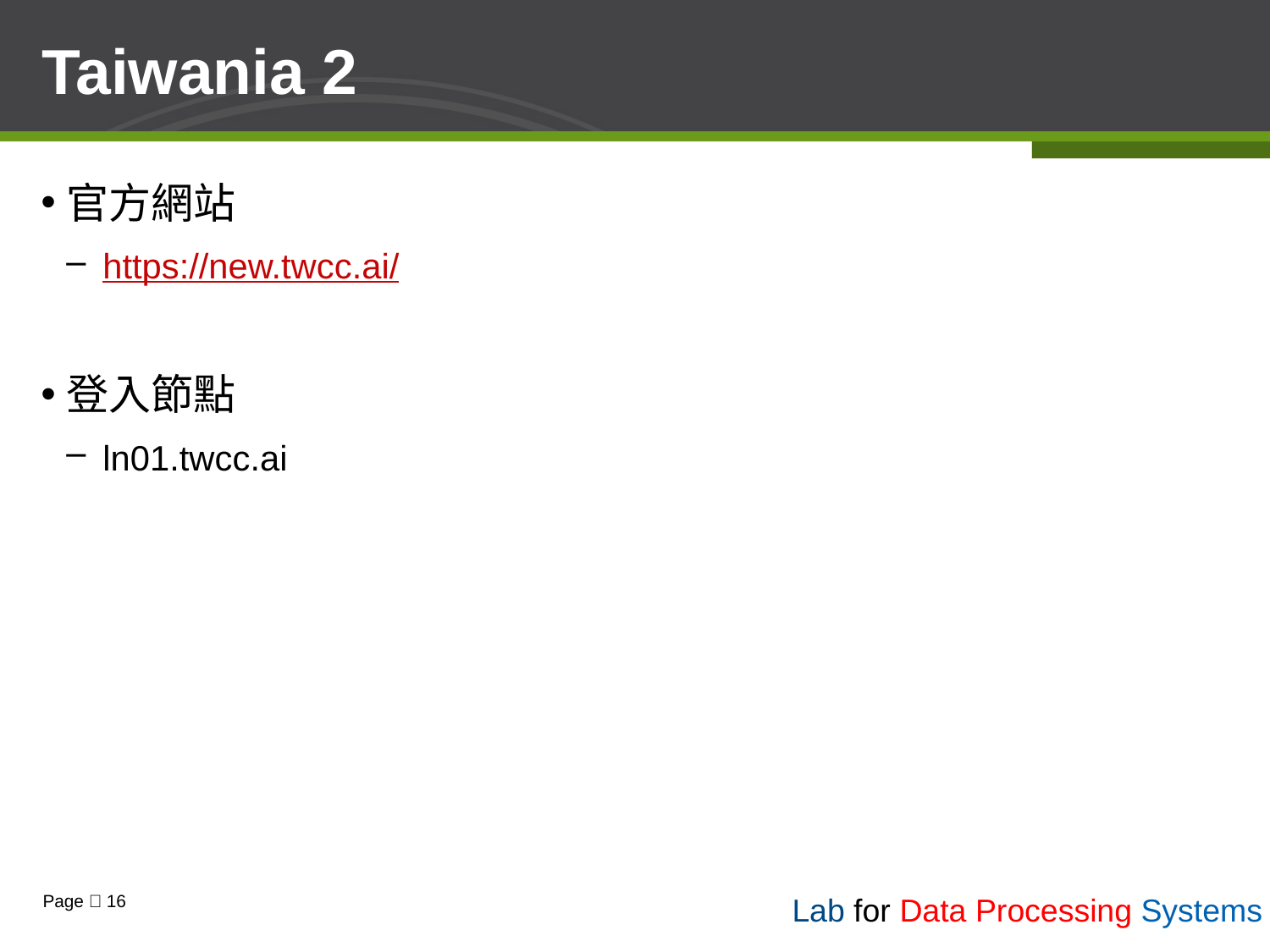

# Taiwania 2
官方網站
https://new.twcc.ai/

登入節點
ln01.twcc.ai